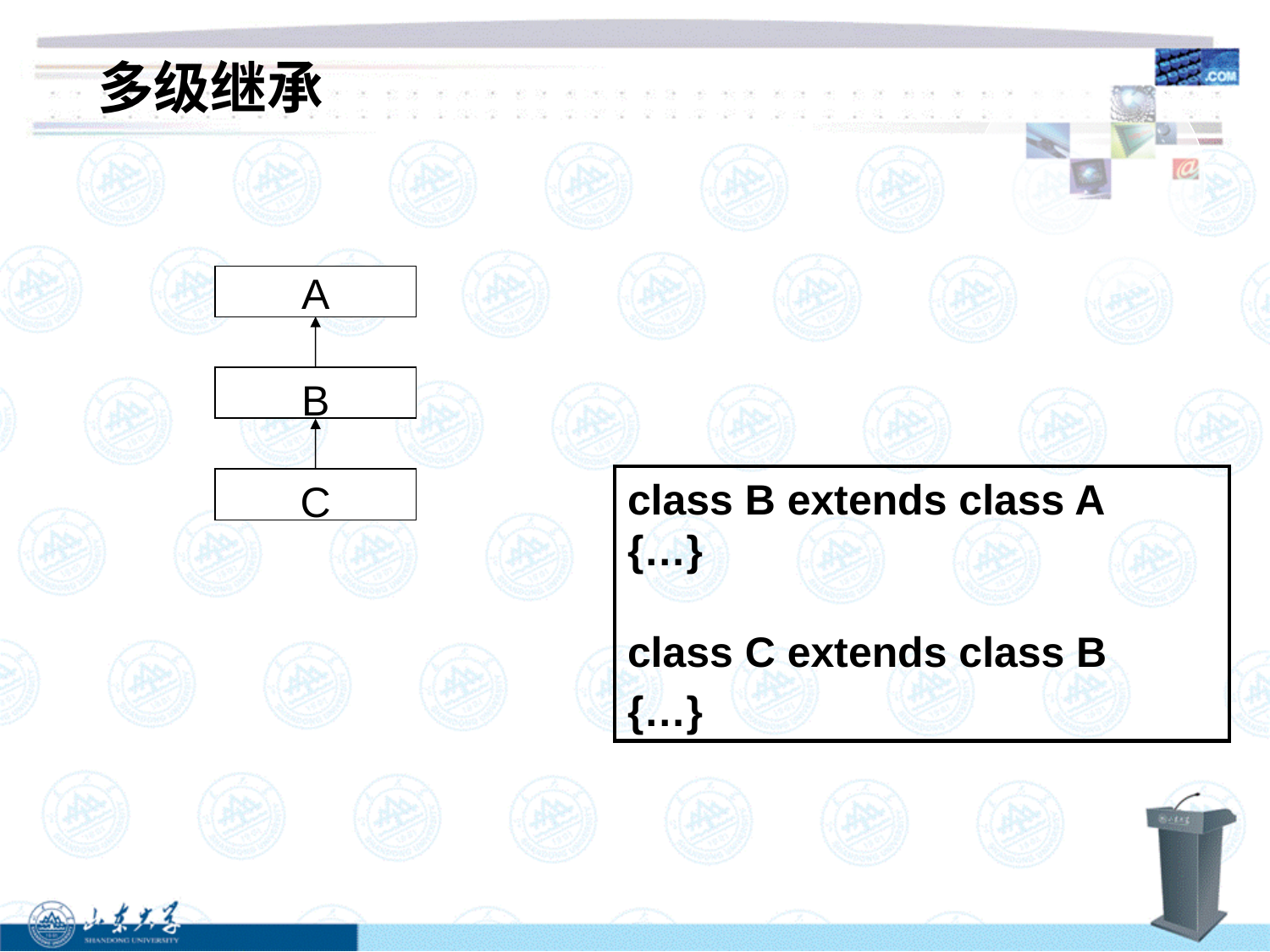

# 多级继承
A

B

C
class B extends class A
{…}
class C extends class B
{…}